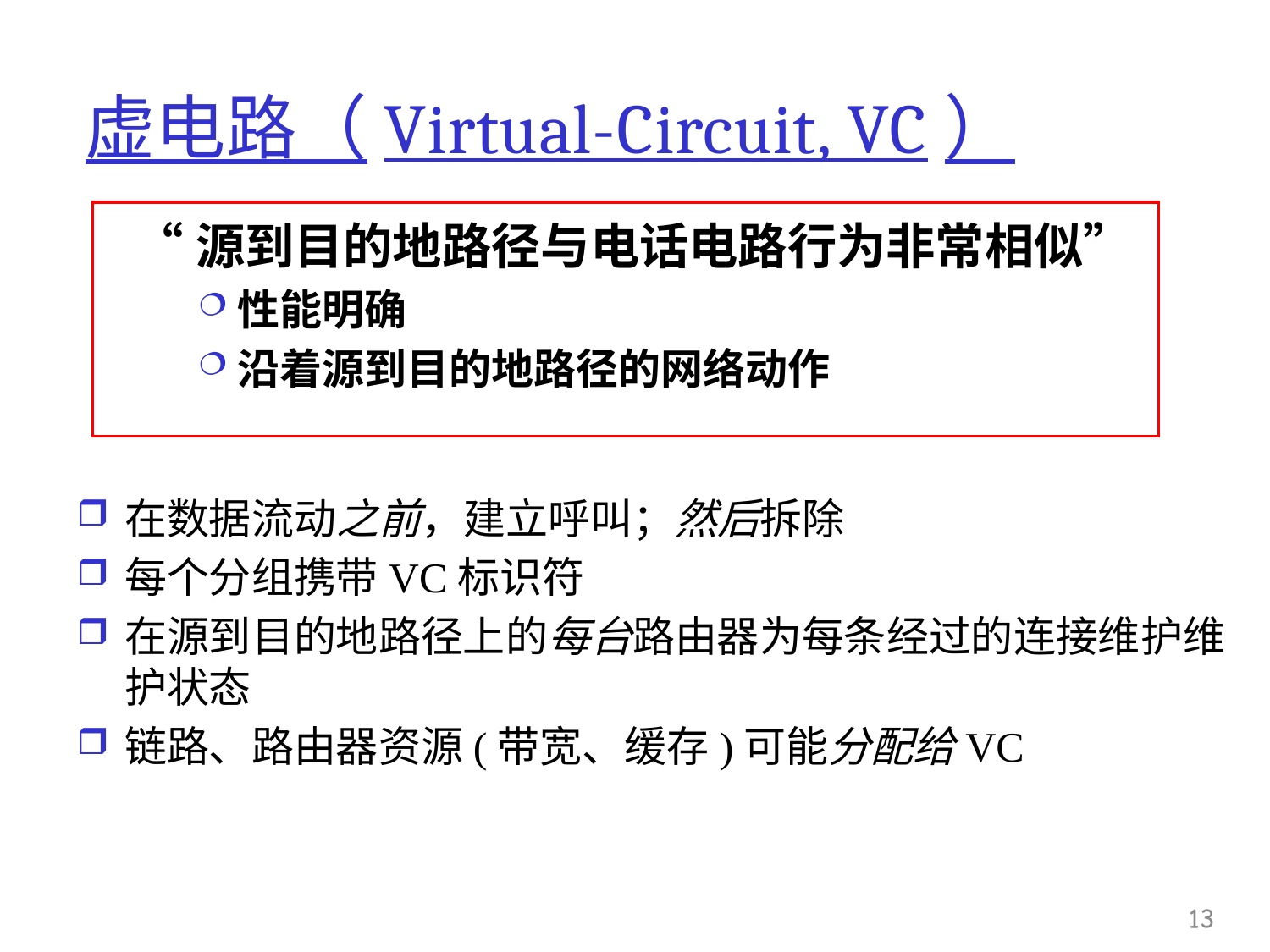

# 虚电路（Virtual-Circuit, VC）

“源到目的地路径与电话电路行为非常相似”
性能明确
沿着源到目的地路径的网络动作
在数据流动之前，建立呼叫；然后拆除
每个分组携带VC标识符
在源到目的地路径上的每台路由器为每条经过的连接维护维护状态
链路、路由器资源(带宽、缓存)可能分配给VC
13